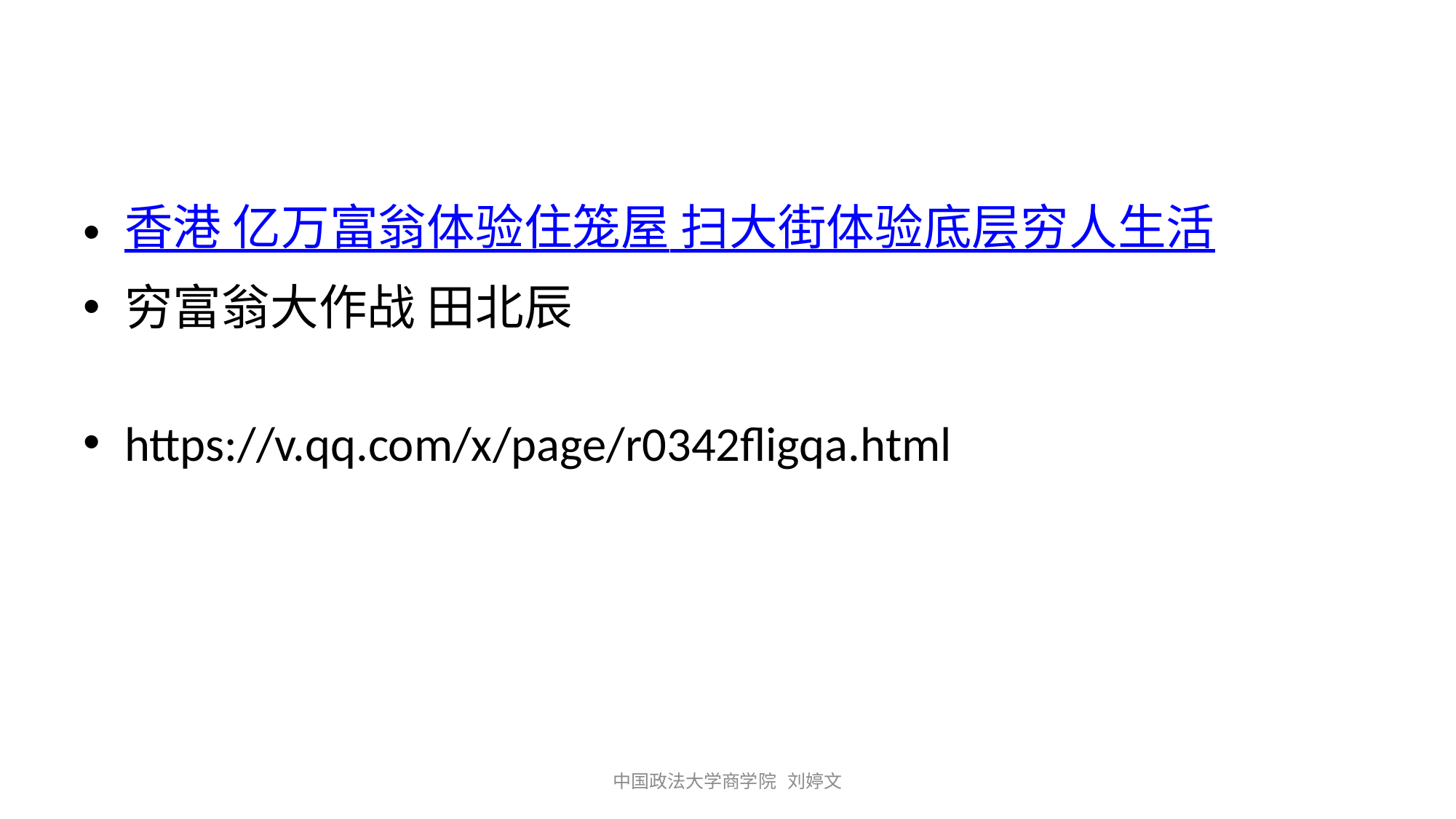

#
香港 亿万富翁体验住笼屋 扫大街体验底层穷人生活
穷富翁大作战 田北辰

https://v.qq.com/x/page/r0342fligqa.html
中国政法大学商学院  刘婷文